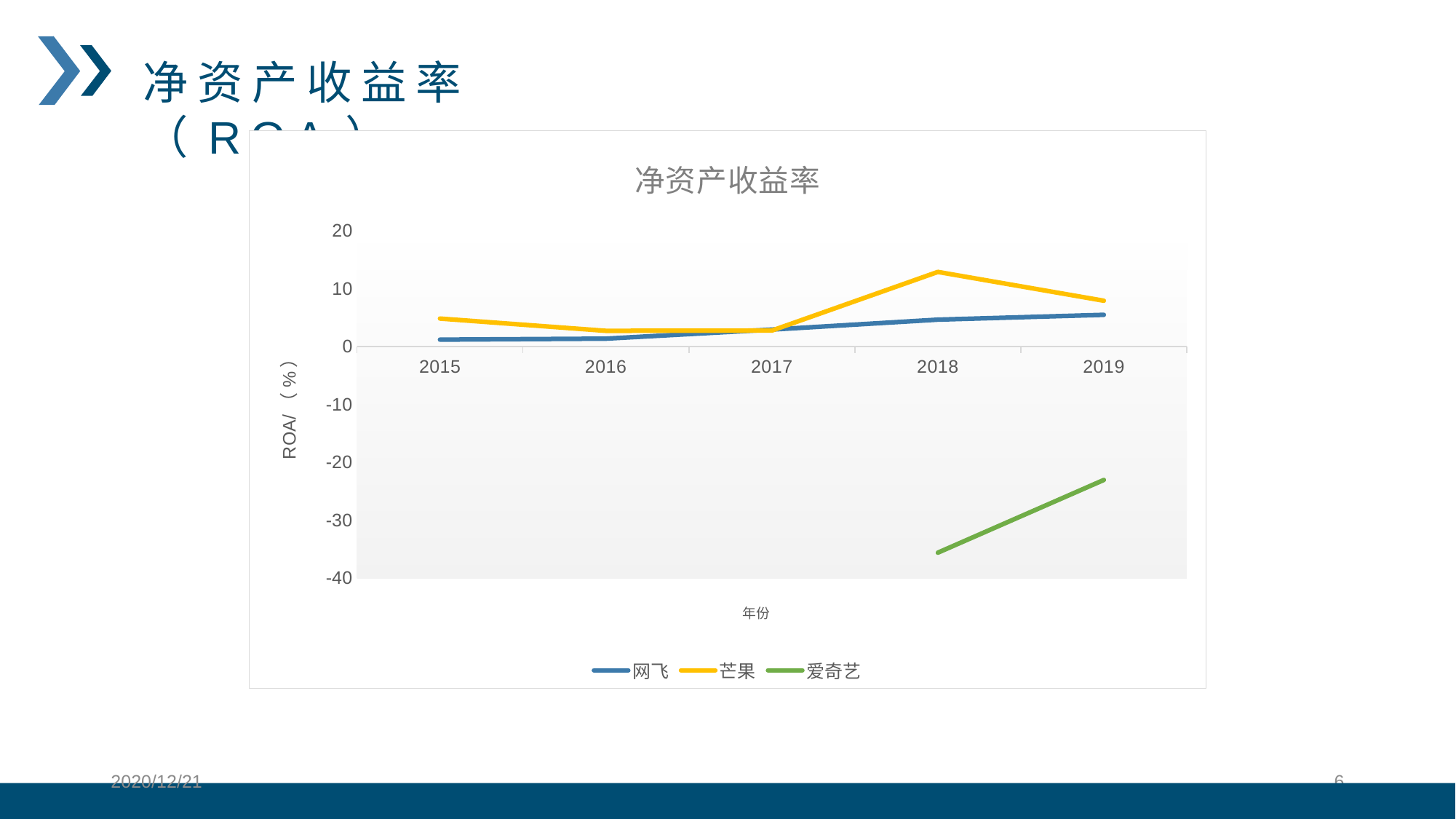

净资产收益率（ROA）

### Chart: 净资产收益率

| Category | 网飞 | 芒果 | 爱奇艺 |
|---|---|---|---|
| 2015 | 1.2 | 4.84 | 2.0 |
| 2016 | 1.37 | 2.72 | None |
| 2017 | 2.94 | 2.77 | None |
| 2018 | 4.66 | 12.9 | -35.61 |
| 2019 | 5.49 | 7.93 | -23.05 |
2020/12/21
6